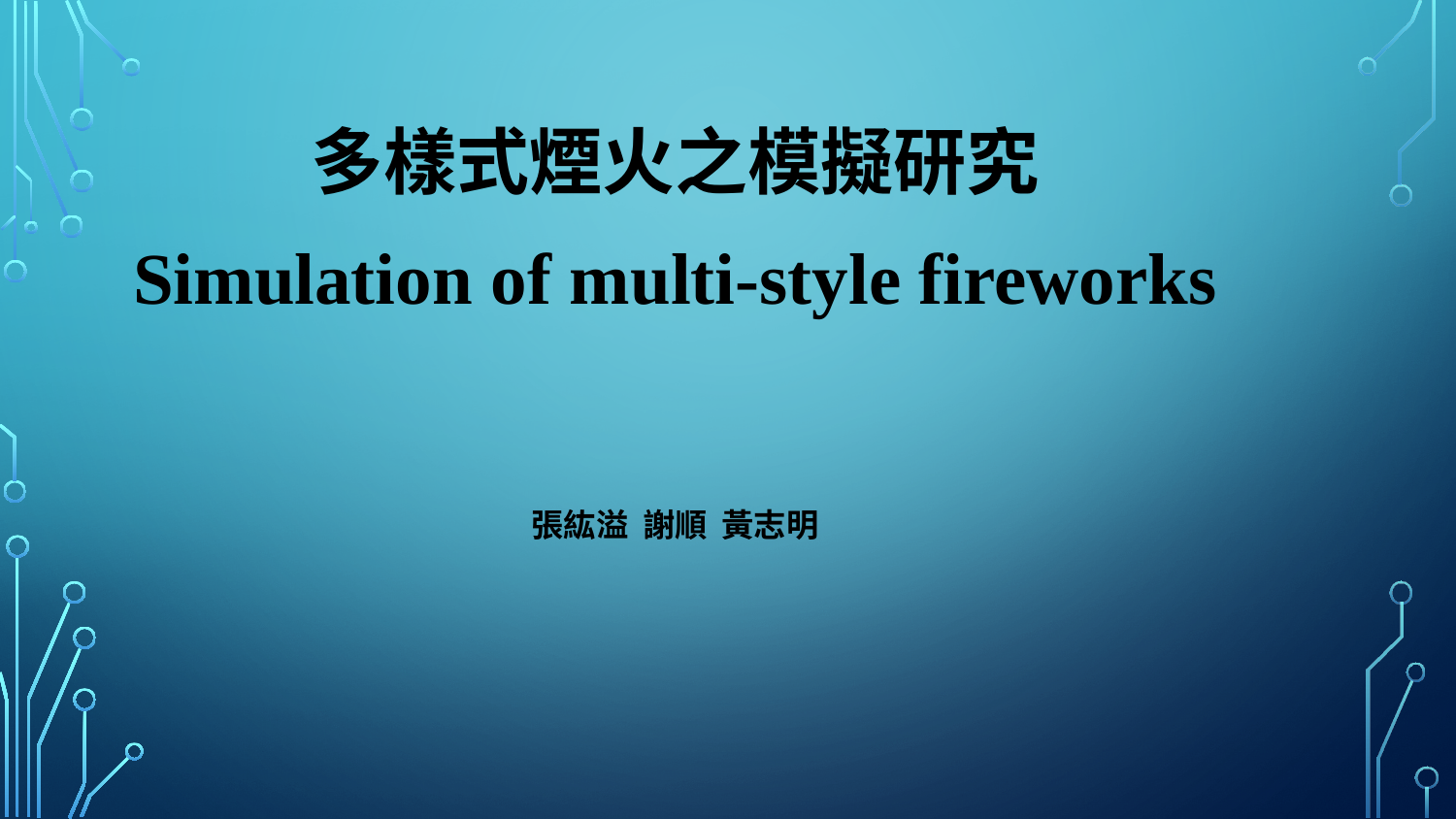

多樣式煙火之模擬研究
Simulation of multi-style fireworks

張紘溢  謝順  黃志明